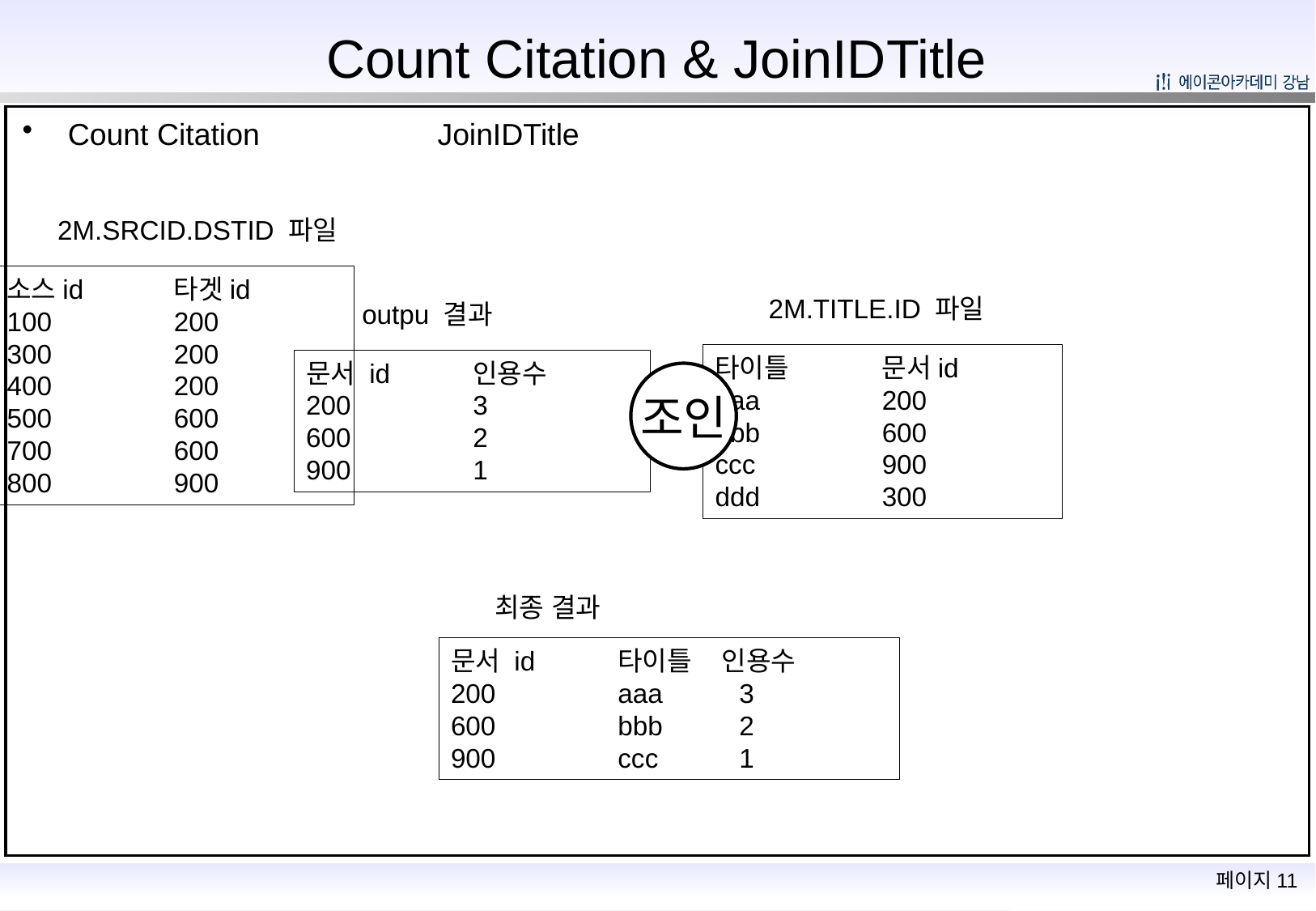

# Count Citation & JoinIDTitle
Count Citation                     JoinIDTitle
2M.SRCID.DSTID 파일
소스id	타겟id
100 	200
300 	200
400 	200
500 	600
700 	600
800 	900
2M.TITLE.ID 파일
outpu 결과
타이틀	문서id
aaa		200
bbb		600
ccc		900
ddd		300
문서 id	인용수
200		3
600		2
900		1
조인
최종 결과
문서 id	타이틀    인용수
200		aaa	3
600		bbb	2
900		ccc	1